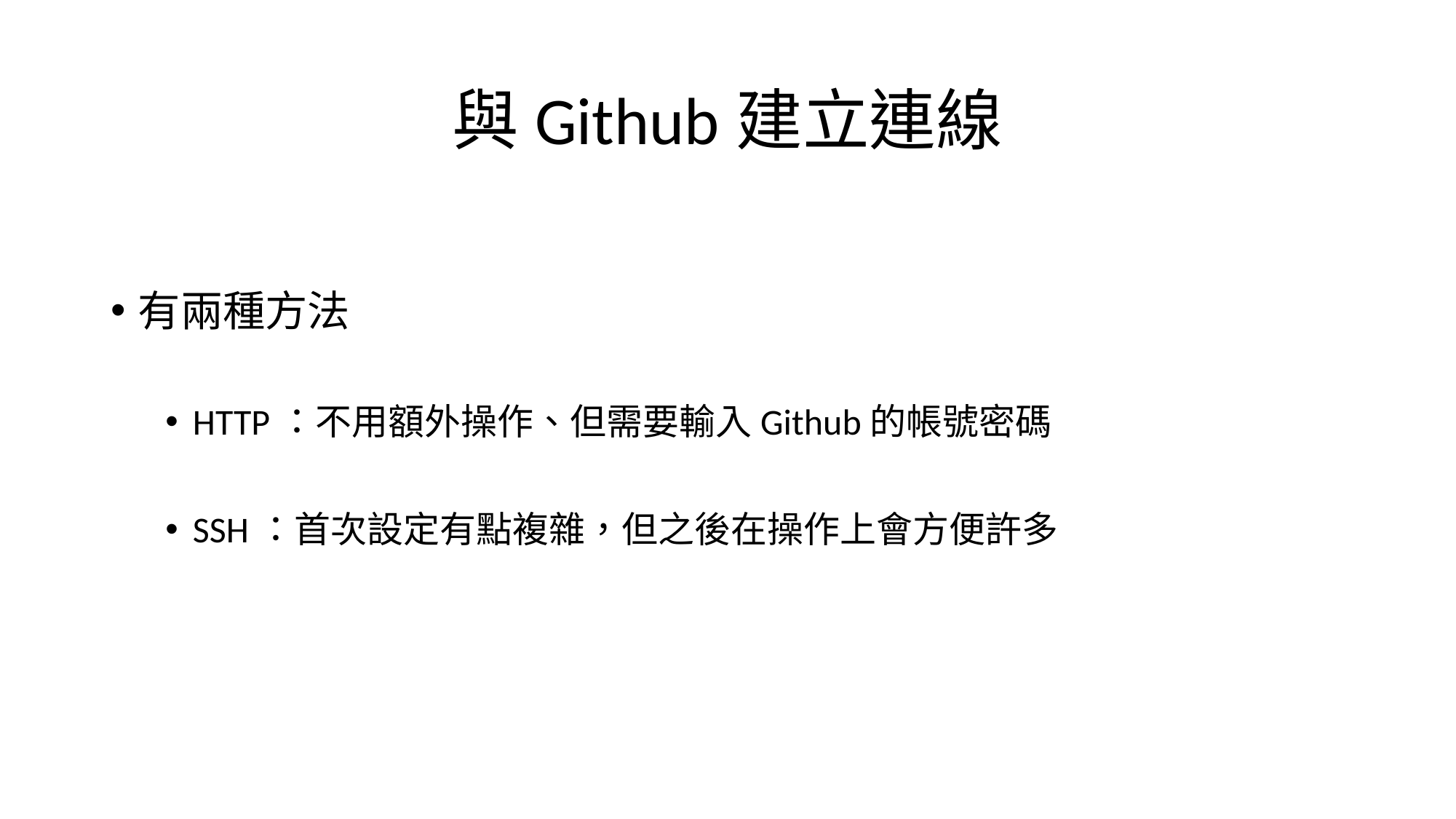

# 與Github建立連線

有兩種方法

HTTP：不用額外操作、但需要輸入Github的帳號密碼

SSH：首次設定有點複雜，但之後在操作上會方便許多